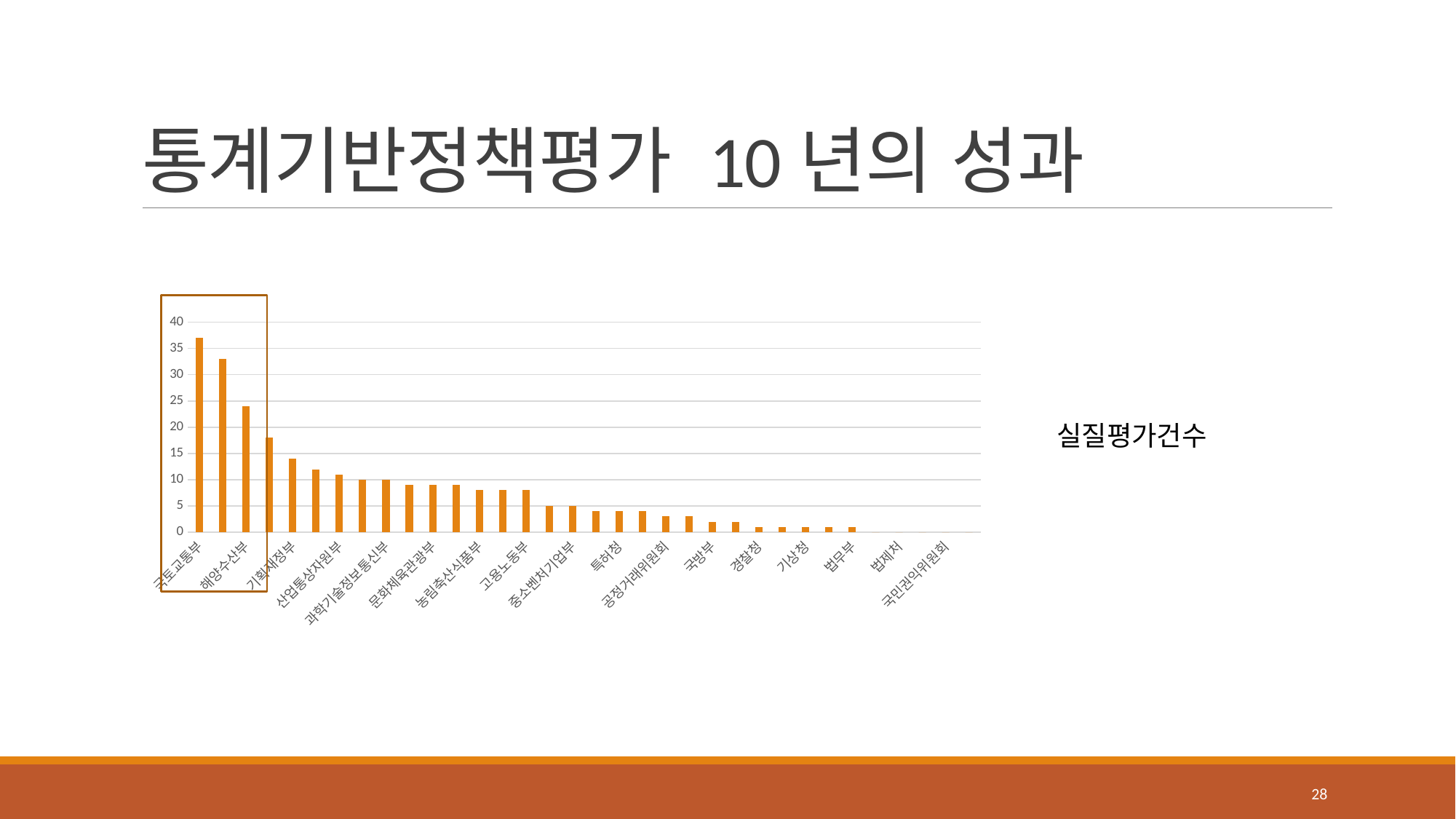

# 통계기반정책평가 10년의 성과

### Chart

| Category | 실질평가 |
|---|---|
| 국토교통부 | 37.0 |
| 보건복지부 | 33.0 |
| 해양수산부 | 24.0 |
| 환경부 | 18.0 |
| 기획재정부 | 14.0 |
| 교육부 | 12.0 |
| 산업통상자원부 | 11.0 |
| 식품의약품안전처 | 10.0 |
| 과학기술정보통신부 | 10.0 |
| 행정안전부 | 9.0 |
| 문화체육관광부 | 9.0 |
| 국가보훈처 | 9.0 |
| 농림축산식품부 | 8.0 |
| 산림청 | 8.0 |
| 고용노동부 | 8.0 |
| 금융위원회 | 5.0 |
| 중소벤처기업부 | 5.0 |
| 문화재청 | 4.0 |
| 특허청 | 4.0 |
| 소방청 | 4.0 |
| 공정거래위원회 | 3.0 |
| 외교부 | 3.0 |
| 국방부 | 2.0 |
| 인사혁신처 | 2.0 |
| 경찰청 | 1.0 |
| 통계청 | 1.0 |
| 기상청 | 1.0 |
| 방송통신위원회 | 1.0 |
| 법무부 | 1.0 |
| 여성가족부 | 0.0 |
| 법제처 | 0.0 |
| 국무조정실 | 0.0 |
| 국민권익위원회 | 0.0 |
| 해양경찰청 | 0.0 |
실질평가건수
28